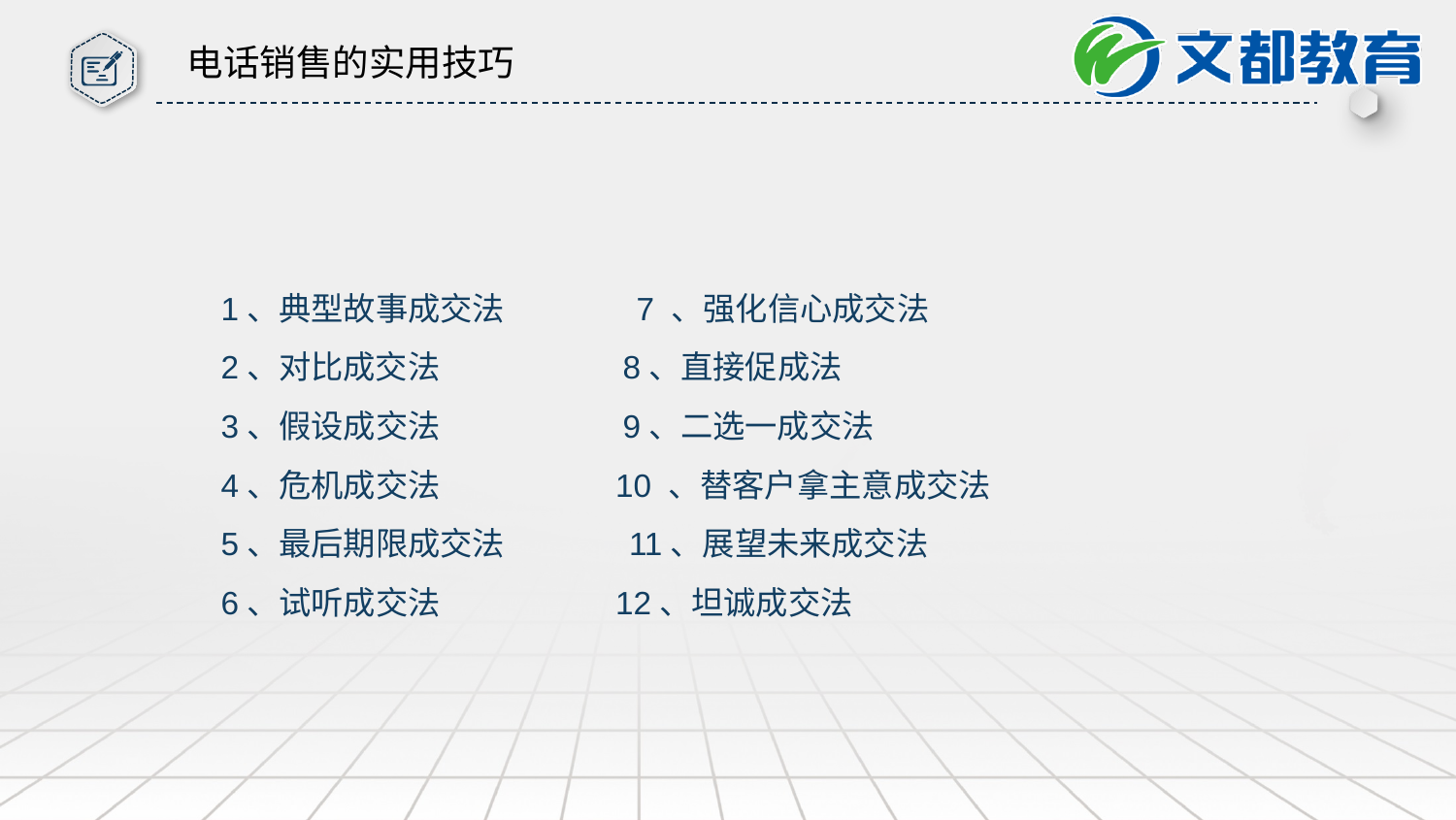

电话销售的实用技巧

 1、典型故事成交法                 7 、强化信心成交法
 2、对比成交法                        8、直接促成法
 3、假设成交法                        9、二选一成交法
 4、危机成交法                       10 、替客户拿主意成交法
 5、最后期限成交法                11、展望未来成交法
 6、试听成交法                       12、坦诚成交法